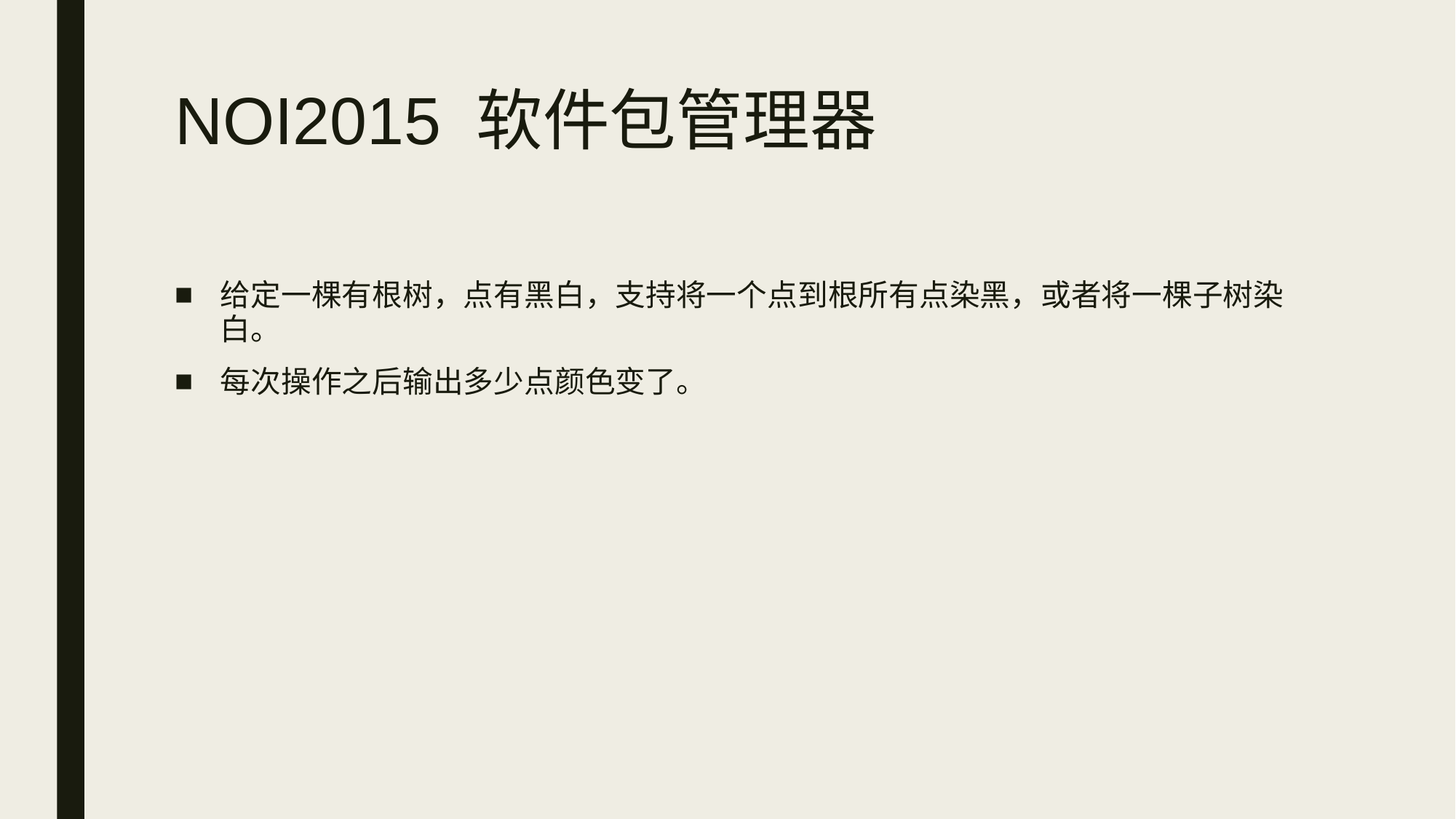

# NOI2015 软件包管理器
给定一棵有根树，点有黑白，支持将一个点到根所有点染黑，或者将一棵子树染白。
每次操作之后输出多少点颜色变了。